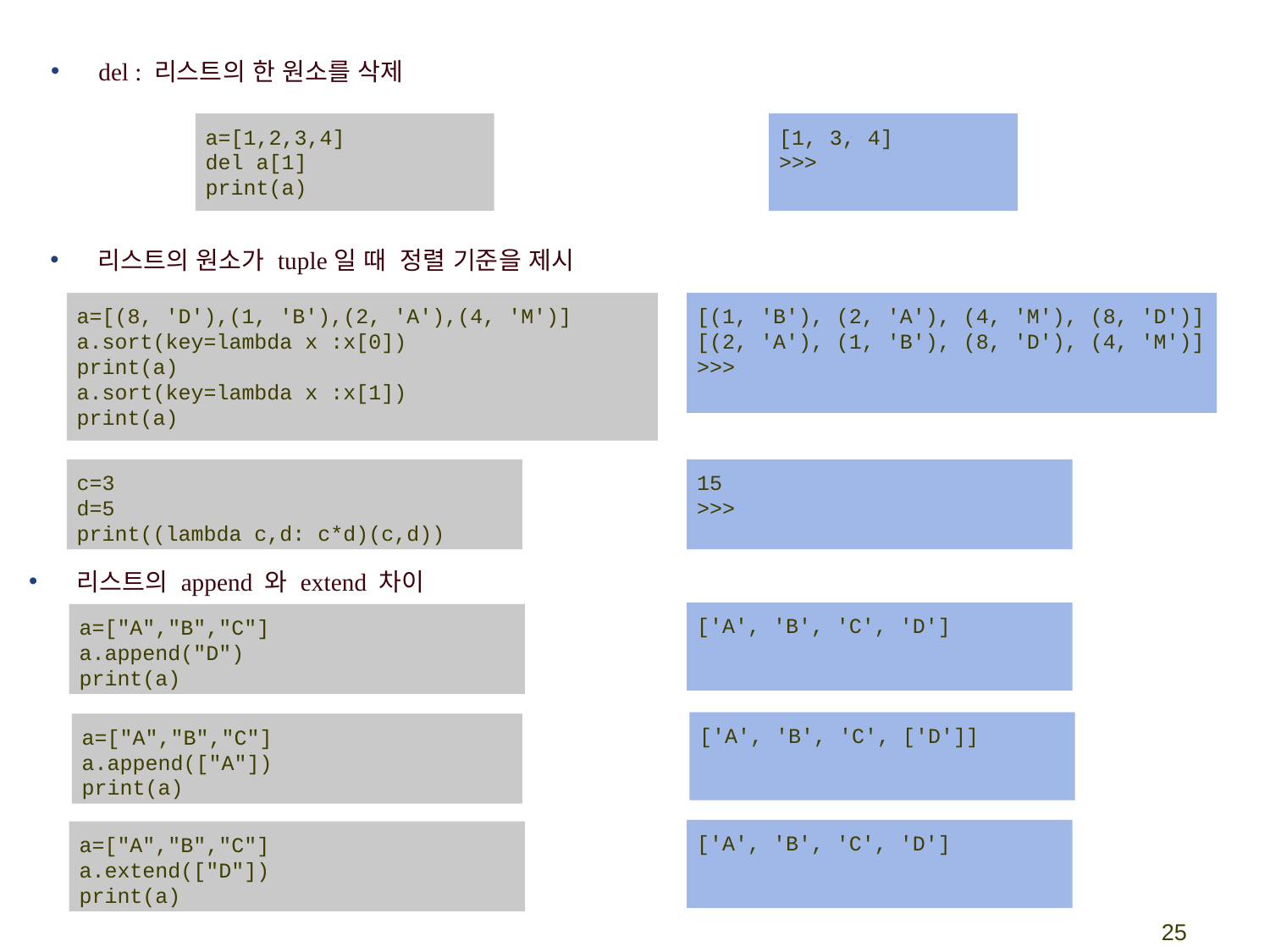

del : 리스트의 한 원소를 삭제
a=[1,2,3,4]
del a[1]
print(a)
[1, 3, 4]
>>>
리스트의 원소가 tuple일 때  정렬 기준을 제시
a=[(8, 'D'),(1, 'B'),(2, 'A'),(4, 'M')]
a.sort(key=lambda x :x[0])
print(a)
a.sort(key=lambda x :x[1])
print(a)
[(1, 'B'), (2, 'A'), (4, 'M'), (8, 'D')]
[(2, 'A'), (1, 'B'), (8, 'D'), (4, 'M')]
>>>
15
>>>
c=3
d=5
print((lambda c,d: c*d)(c,d))
리스트의 append 와 extend 차이
['A', 'B', 'C', 'D']
a=["A","B","C"]
a.append("D")
print(a)
['A', 'B', 'C', ['D']]
a=["A","B","C"]
a.append(["A"])
print(a)
['A', 'B', 'C', 'D']
a=["A","B","C"]
a.extend(["D"])
print(a)
25